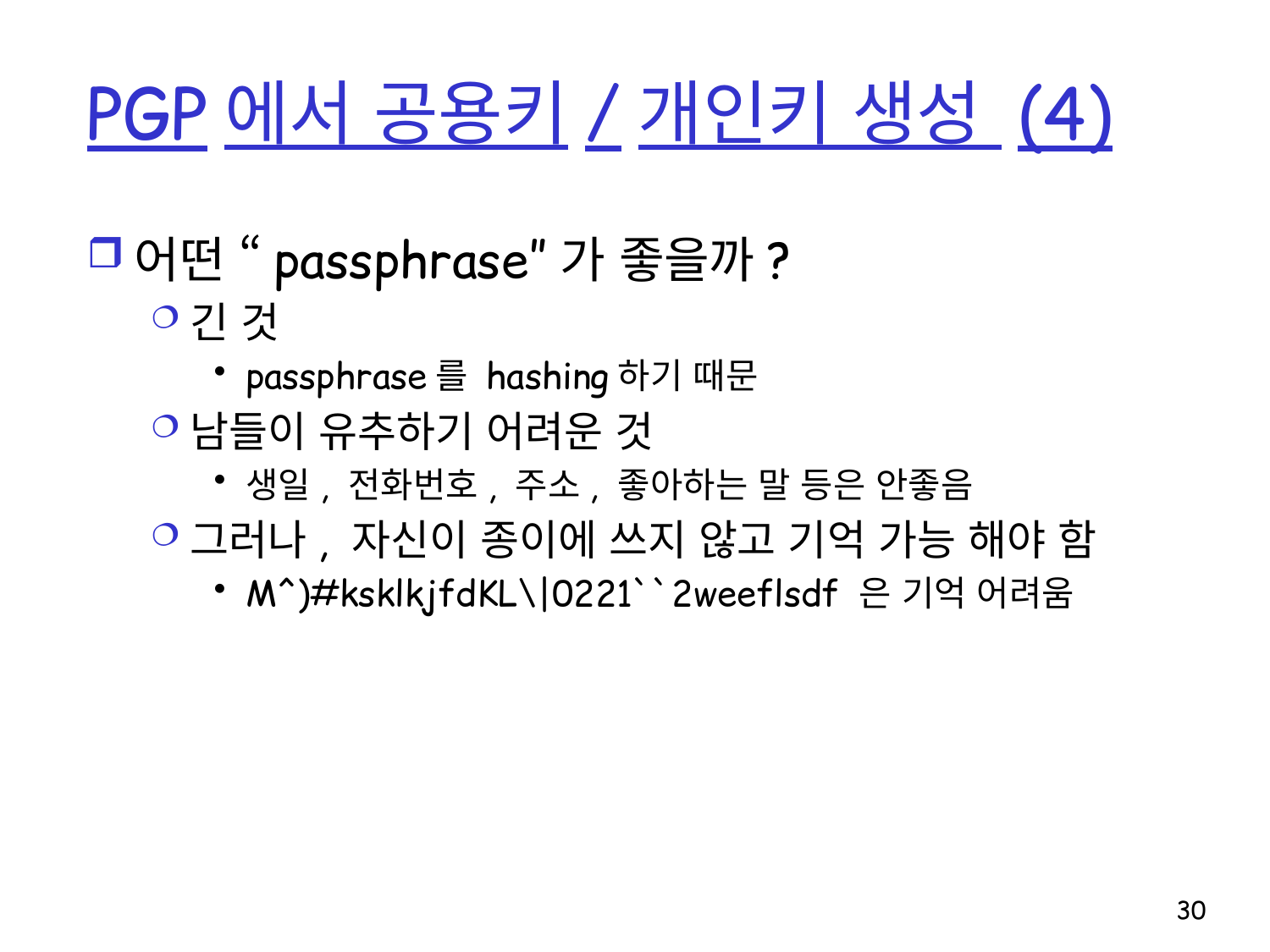

# PGP에서 공용키/개인키 생성 (4)
어떤 “passphrase”가 좋을까?
긴 것
passphrase를 hashing하기 때문
남들이 유추하기 어려운 것
생일, 전화번호, 주소, 좋아하는 말 등은 안좋음
그러나, 자신이 종이에 쓰지 않고 기억 가능 해야 함
M^)#ksklkjfdKL\|0221``2weeflsdf 은 기억 어려움

30